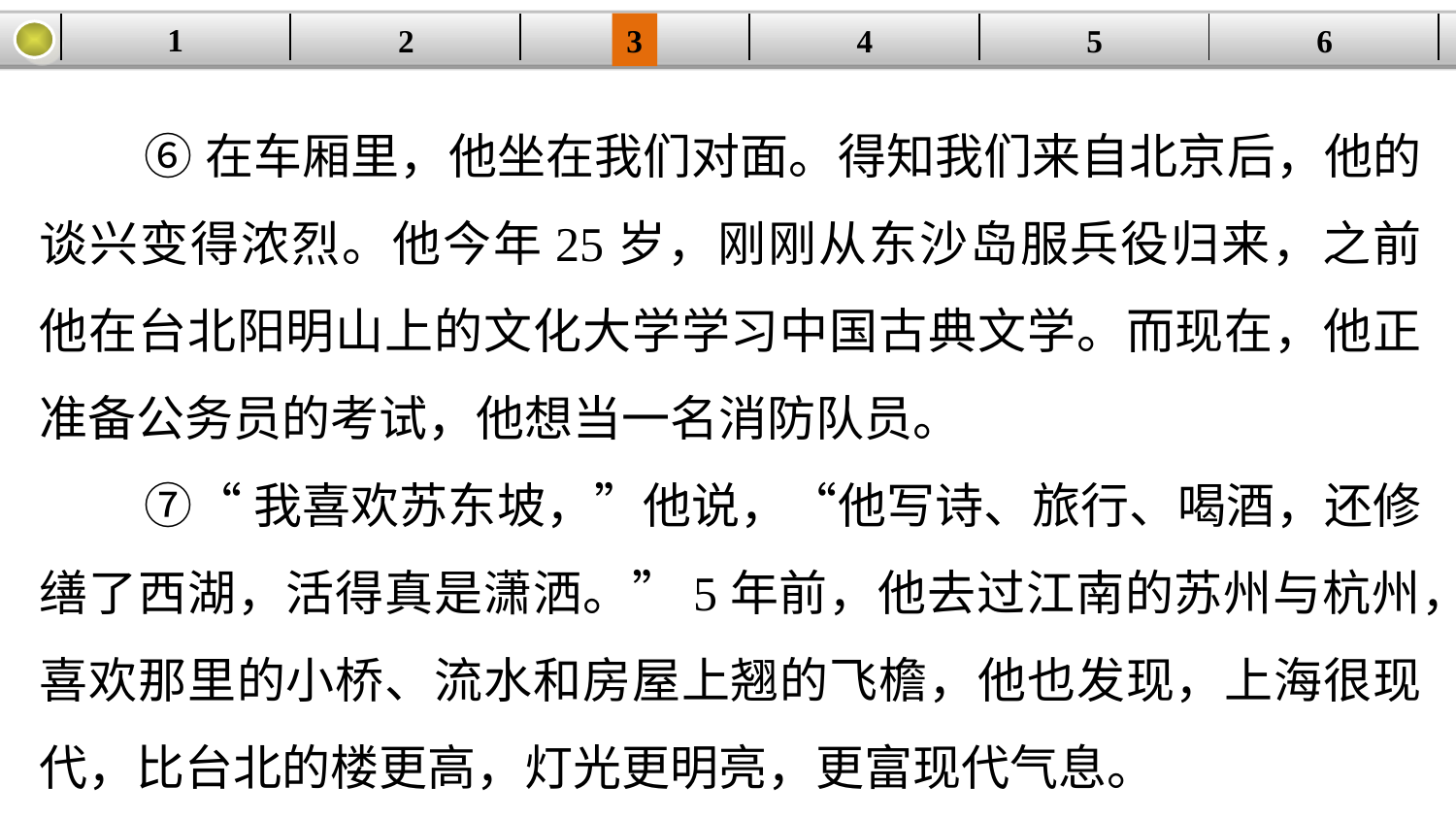

1
2
3
4
|  |  |  |  |  |  |
| --- | --- | --- | --- | --- | --- |
5
6

⑥在车厢里，他坐在我们对面。得知我们来自北京后，他的谈兴变得浓烈。他今年25岁，刚刚从东沙岛服兵役归来，之前他在台北阳明山上的文化大学学习中国古典文学。而现在，他正准备公务员的考试，他想当一名消防队员。
⑦“我喜欢苏东坡，”他说，“他写诗、旅行、喝酒，还修缮了西湖，活得真是潇洒。”5年前，他去过江南的苏州与杭州，喜欢那里的小桥、流水和房屋上翘的飞檐，他也发现，上海很现代，比台北的楼更高，灯光更明亮，更富现代气息。